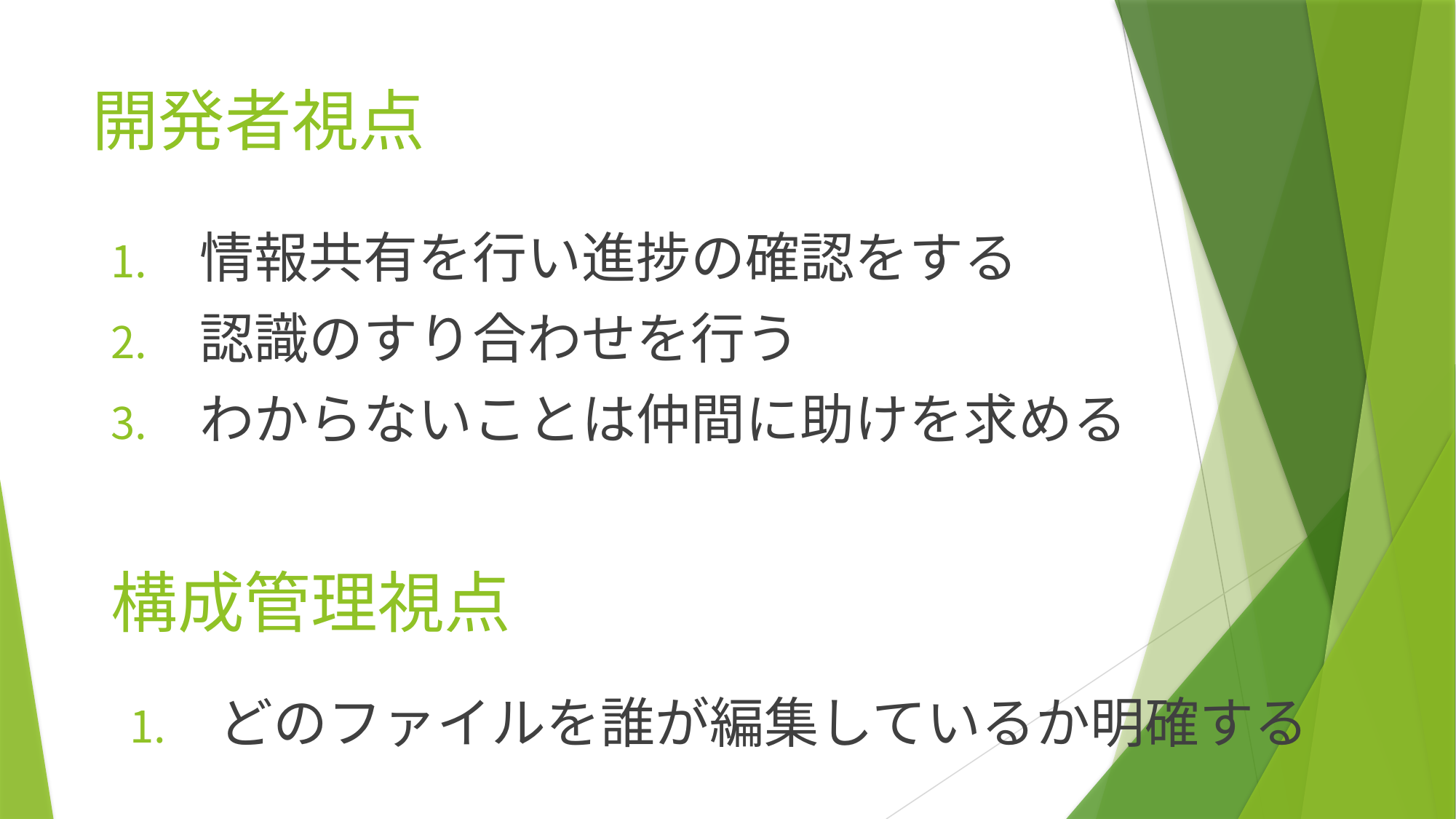

# 開発者視点
情報共有を行い進捗の確認をする
認識のすり合わせを行う
わからないことは仲間に助けを求める
構成管理視点

どのファイルを誰が編集しているか明確する